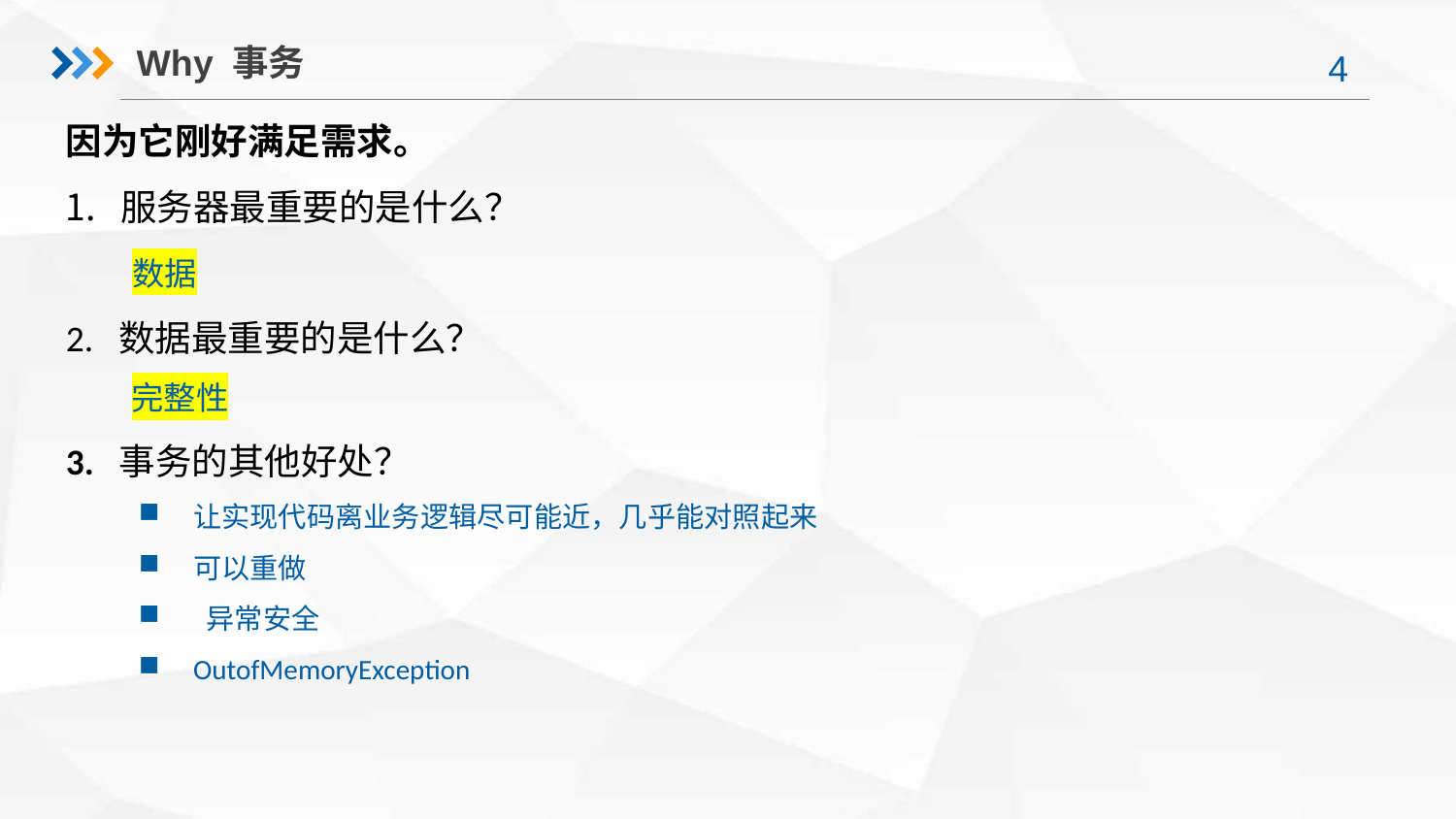

Why 事务
因为它刚好满足需求。
服务器最重要的是什么？
       数据
2.  数据最重要的是什么？
        完整性
3.  事务的其他好处？
让实现代码离业务逻辑尽可能近，几乎能对照起来
可以重做
 异常安全
OutofMemoryException